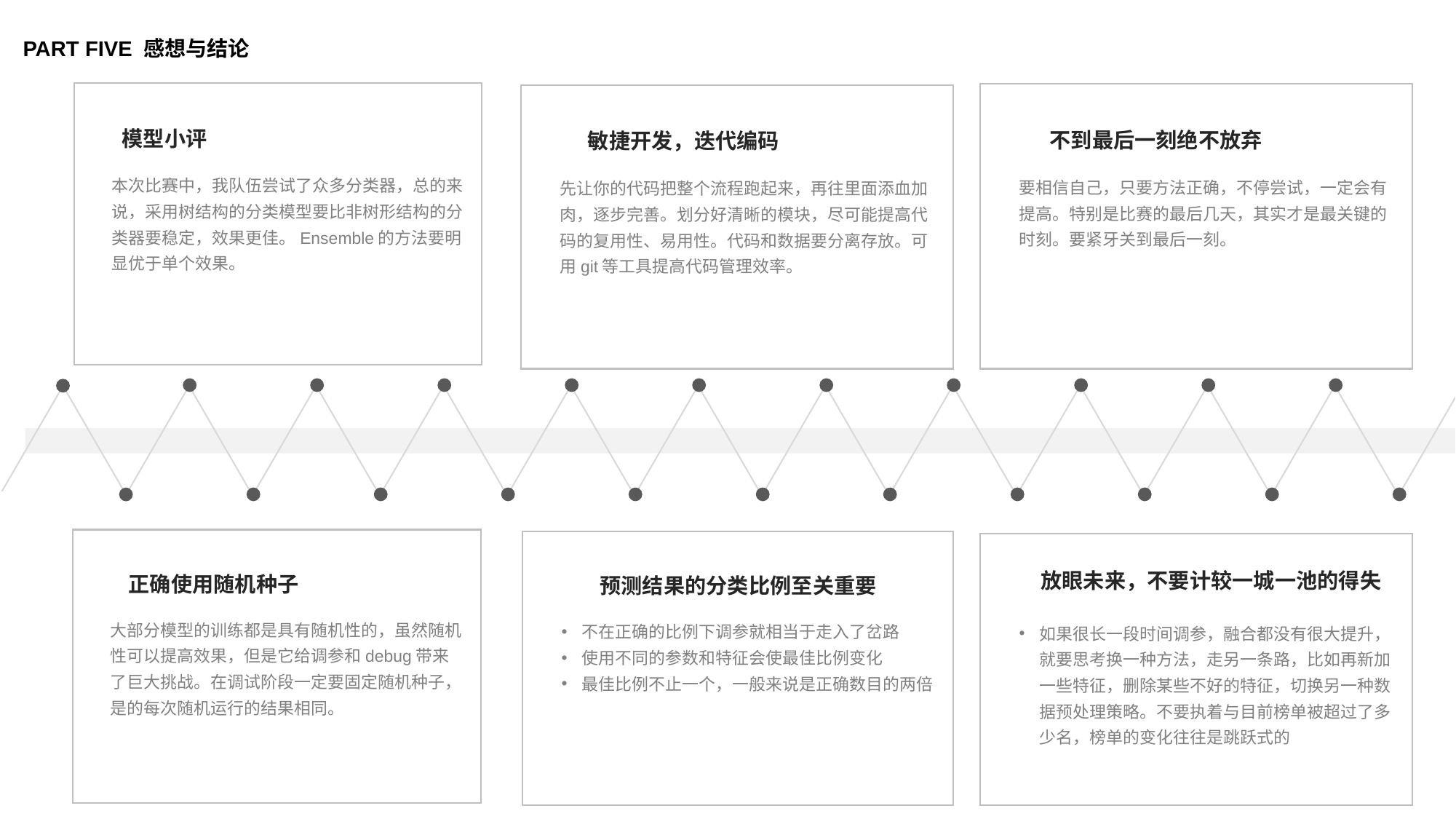

PART FIVE 感想与结论

模型小评
本次比赛中，我队伍尝试了众多分类器，总的来说，采用树结构的分类模型要比非树形结构的分类器要稳定，效果更佳。Ensemble的方法要明显优于单个效果。

不到最后一刻绝不放弃
要相信自己，只要方法正确，不停尝试，一定会有提高。特别是比赛的最后几天，其实才是最关键的时刻。要紧牙关到最后一刻。

敏捷开发，迭代编码
先让你的代码把整个流程跑起来，再往里面添血加肉，逐步完善。划分好清晰的模块，尽可能提高代码的复用性、易用性。代码和数据要分离存放。可用git等工具提高代码管理效率。

正确使用随机种子
大部分模型的训练都是具有随机性的，虽然随机性可以提高效果，但是它给调参和debug带来了巨大挑战。在调试阶段一定要固定随机种子，是的每次随机运行的结果相同。

预测结果的分类比例至关重要
不在正确的比例下调参就相当于走入了岔路
使用不同的参数和特征会使最佳比例变化
最佳比例不止一个，一般来说是正确数目的两倍

放眼未来，不要计较一城一池的得失
如果很长一段时间调参，融合都没有很大提升，就要思考换一种方法，走另一条路，比如再新加一些特征，删除某些不好的特征，切换另一种数据预处理策略。不要执着与目前榜单被超过了多少名，榜单的变化往往是跳跃式的